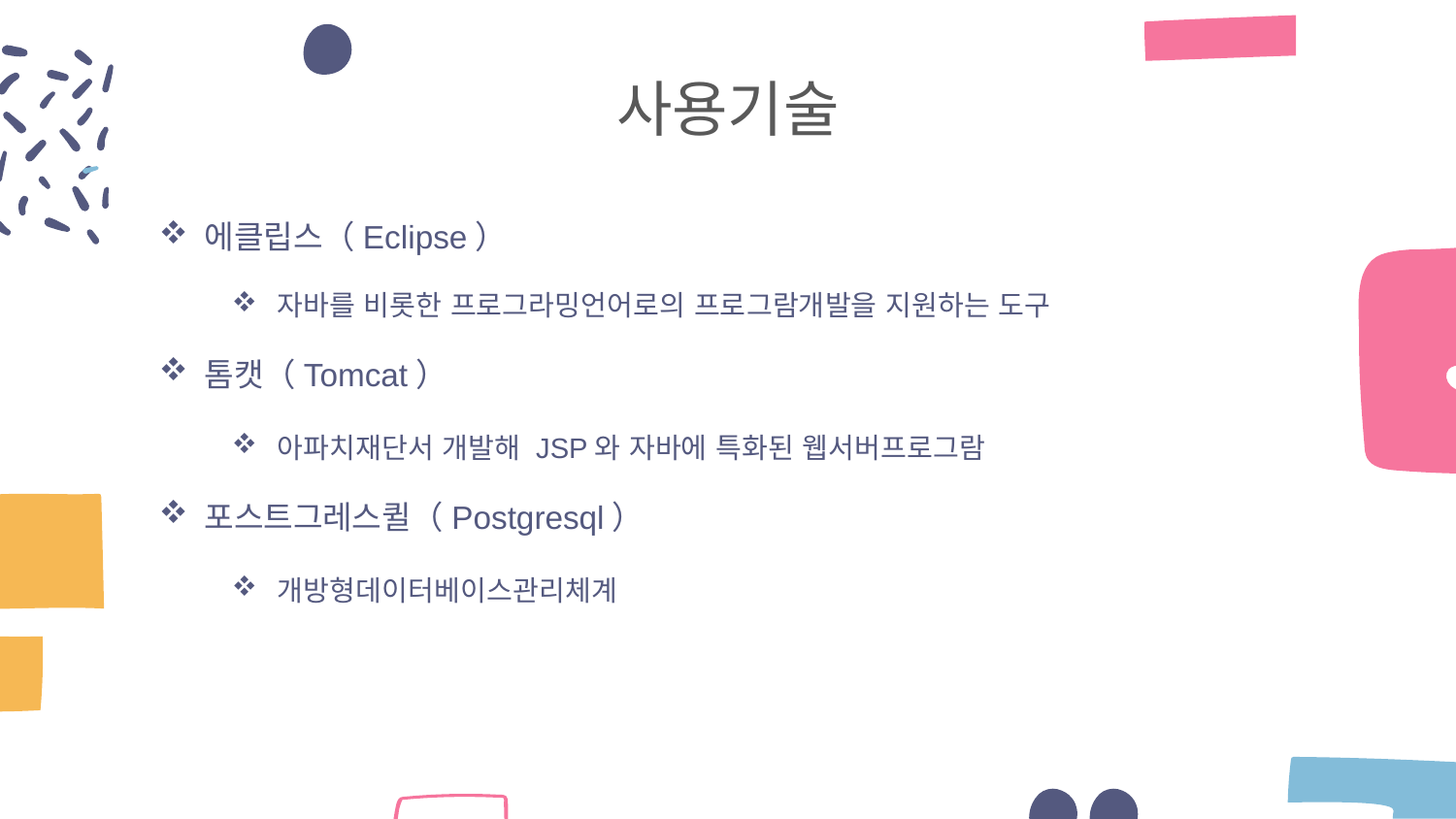

# 사용기술

에클립스（Eclipse）
자바를 비롯한 프로그라밍언어로의 프로그람개발을 지원하는 도구
톰캣（Tomcat）
아파치재단서 개발해 JSP와 자바에 특화된 웹서버프로그람
포스트그레스퀼（Postgresql）
개방형데이터베이스관리체계